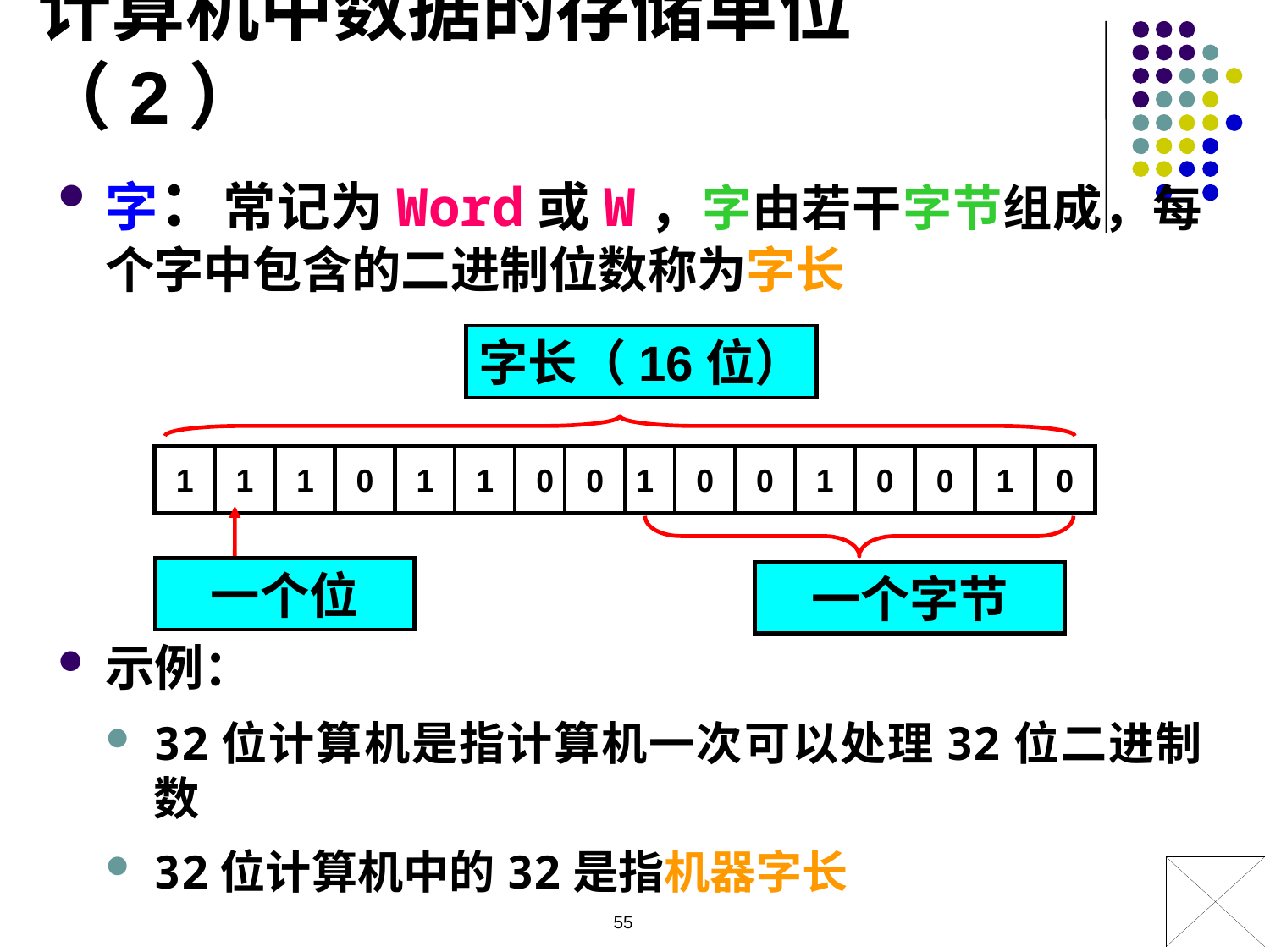

计算机中数据的存储单位（2）
字：常记为Word或W，字由若干字节组成，每个字中包含的二进制位数称为字长

示例：
32位计算机是指计算机一次可以处理32位二进制数
32位计算机中的32是指机器字长

字长（16位）
1
1
1
0
1
1
0
0
1
0
0
1
0
0
1
0

一个位
一个字节
55